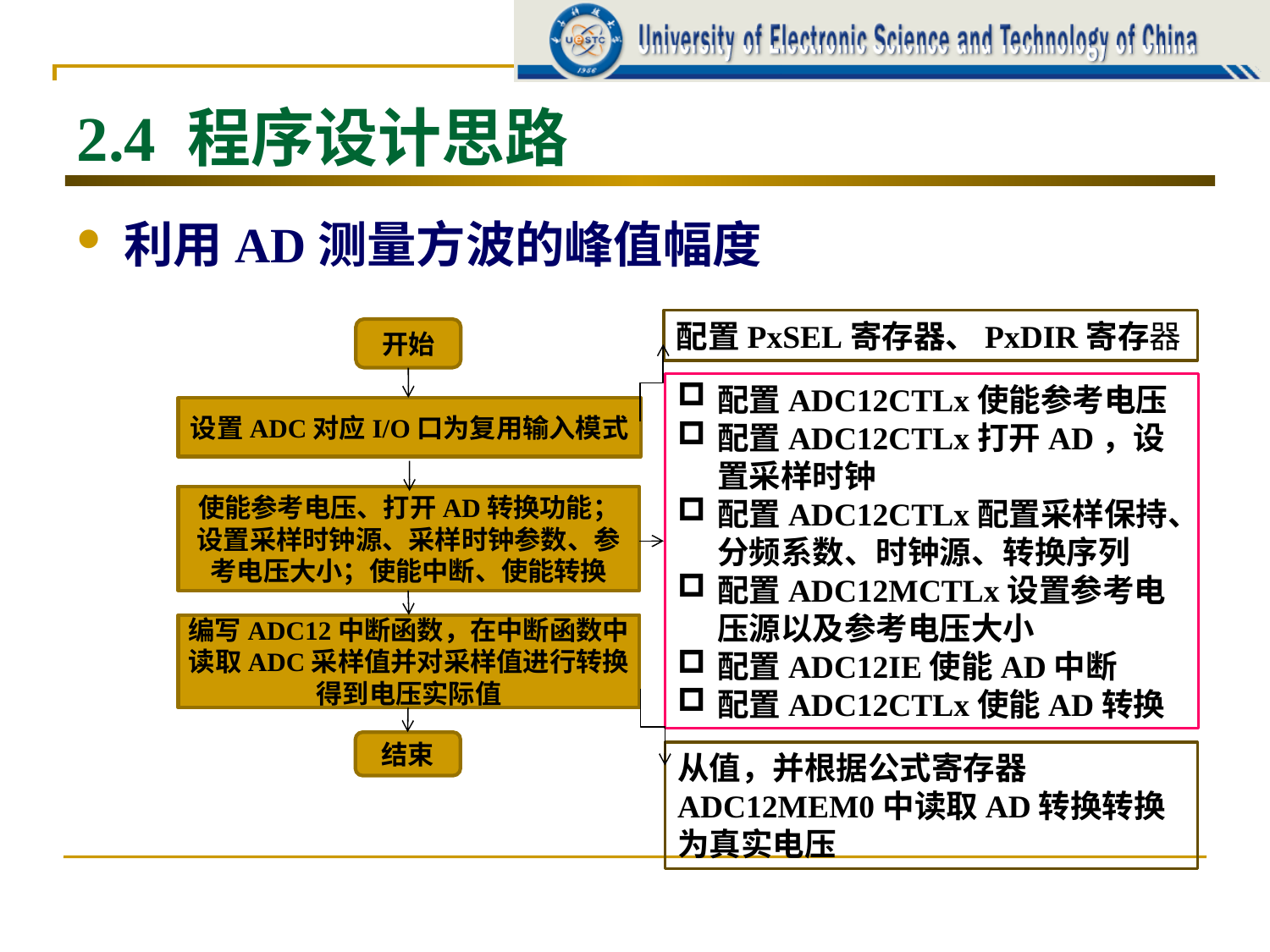

# 2.4 程序设计思路
利用AD测量方波的峰值幅度
配置PxSEL寄存器、PxDIR寄存器
开始
配置ADC12CTLx使能参考电压
配置ADC12CTLx打开AD，设置采样时钟
配置ADC12CTLx配置采样保持、分频系数、时钟源、转换序列
配置ADC12MCTLx设置参考电压源以及参考电压大小
配置ADC12IE使能AD中断
配置ADC12CTLx使能AD转换
设置ADC对应I/O口为复用输入模式
使能参考电压、打开AD转换功能；设置采样时钟源、采样时钟参数、参考电压大小；使能中断、使能转换
编写ADC12中断函数，在中断函数中读取ADC采样值并对采样值进行转换得到电压实际值
结束
从值，并根据公式寄存器ADC12MEM0中读取AD转换转换为真实电压